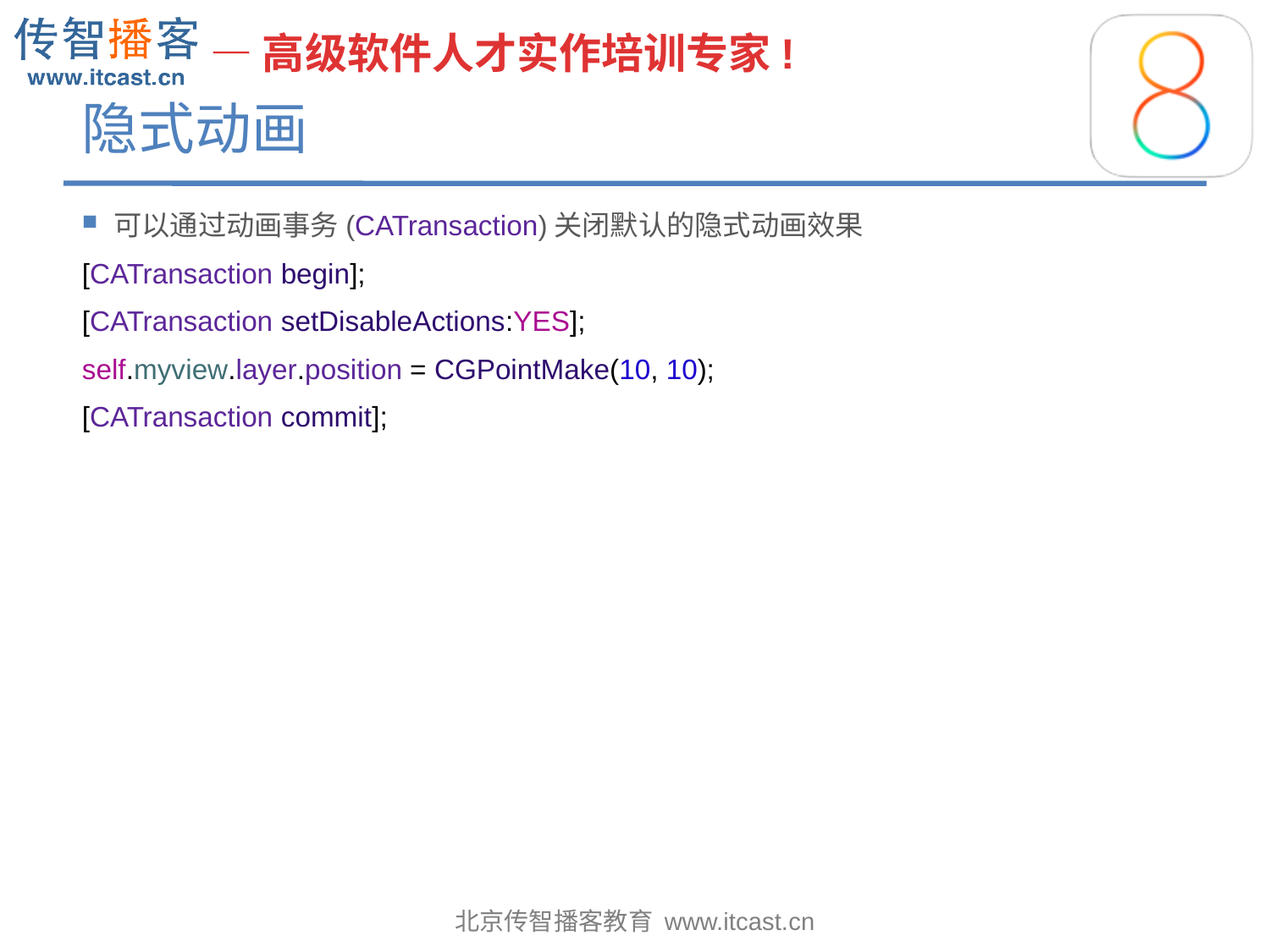

# 隐式动画
可以通过动画事务(CATransaction)关闭默认的隐式动画效果
[CATransaction begin];
[CATransaction setDisableActions:YES];
self.myview.layer.position = CGPointMake(10, 10);
[CATransaction commit];